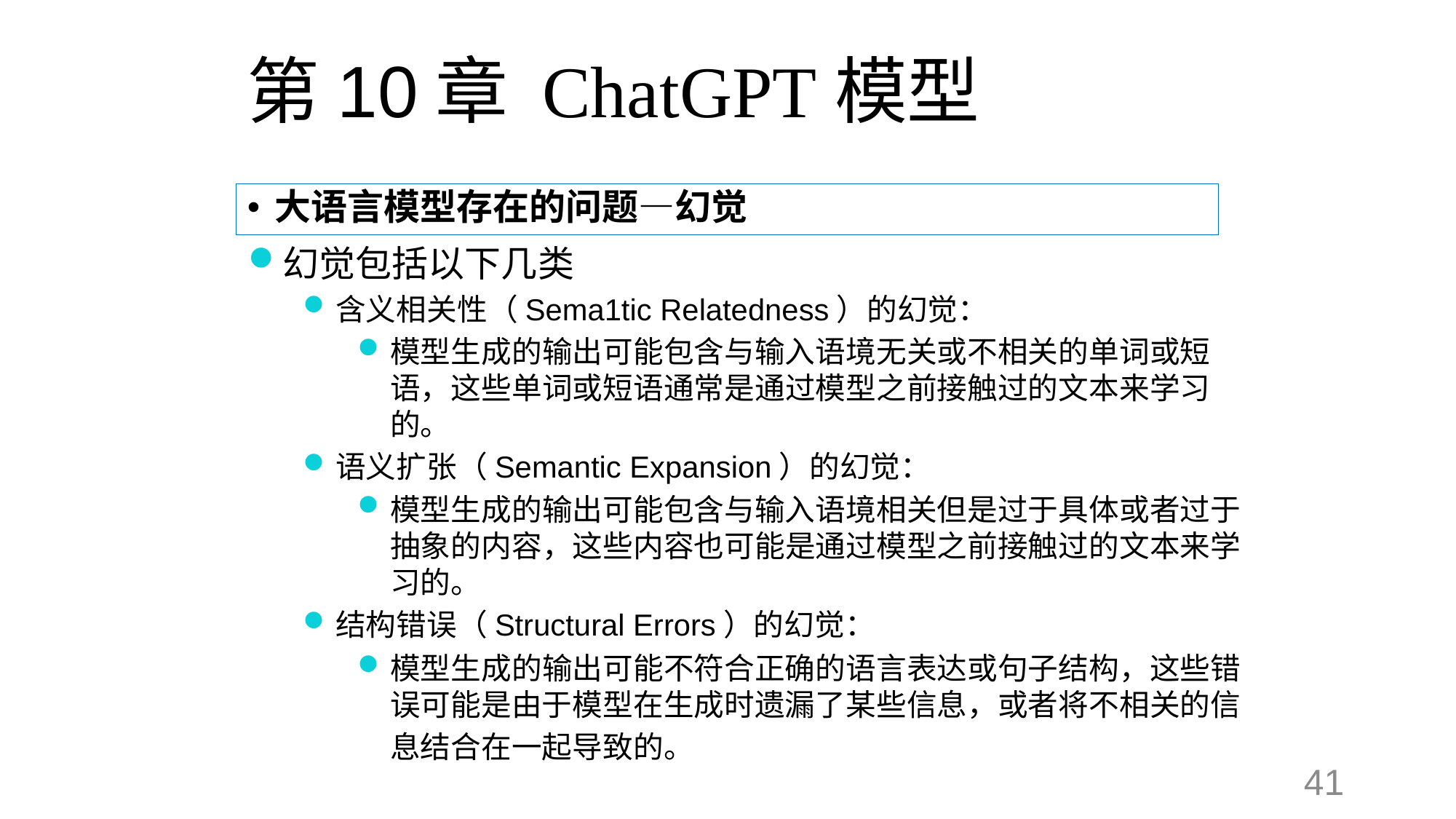

# 第10章 ChatGPT模型
大语言模型存在的问题—幻觉

幻觉包括以下几类
含义相关性（Sema1tic Relatedness）的幻觉：
模型生成的输出可能包含与输入语境无关或不相关的单词或短语，这些单词或短语通常是通过模型之前接触过的文本来学习的。
语义扩张（Semantic Expansion）的幻觉：
模型生成的输出可能包含与输入语境相关但是过于具体或者过于抽象的内容，这些内容也可能是通过模型之前接触过的文本来学习的。
结构错误（Structural Errors）的幻觉：
模型生成的输出可能不符合正确的语言表达或句子结构，这些错误可能是由于模型在生成时遗漏了某些信息，或者将不相关的信息结合在一起导致的。

41